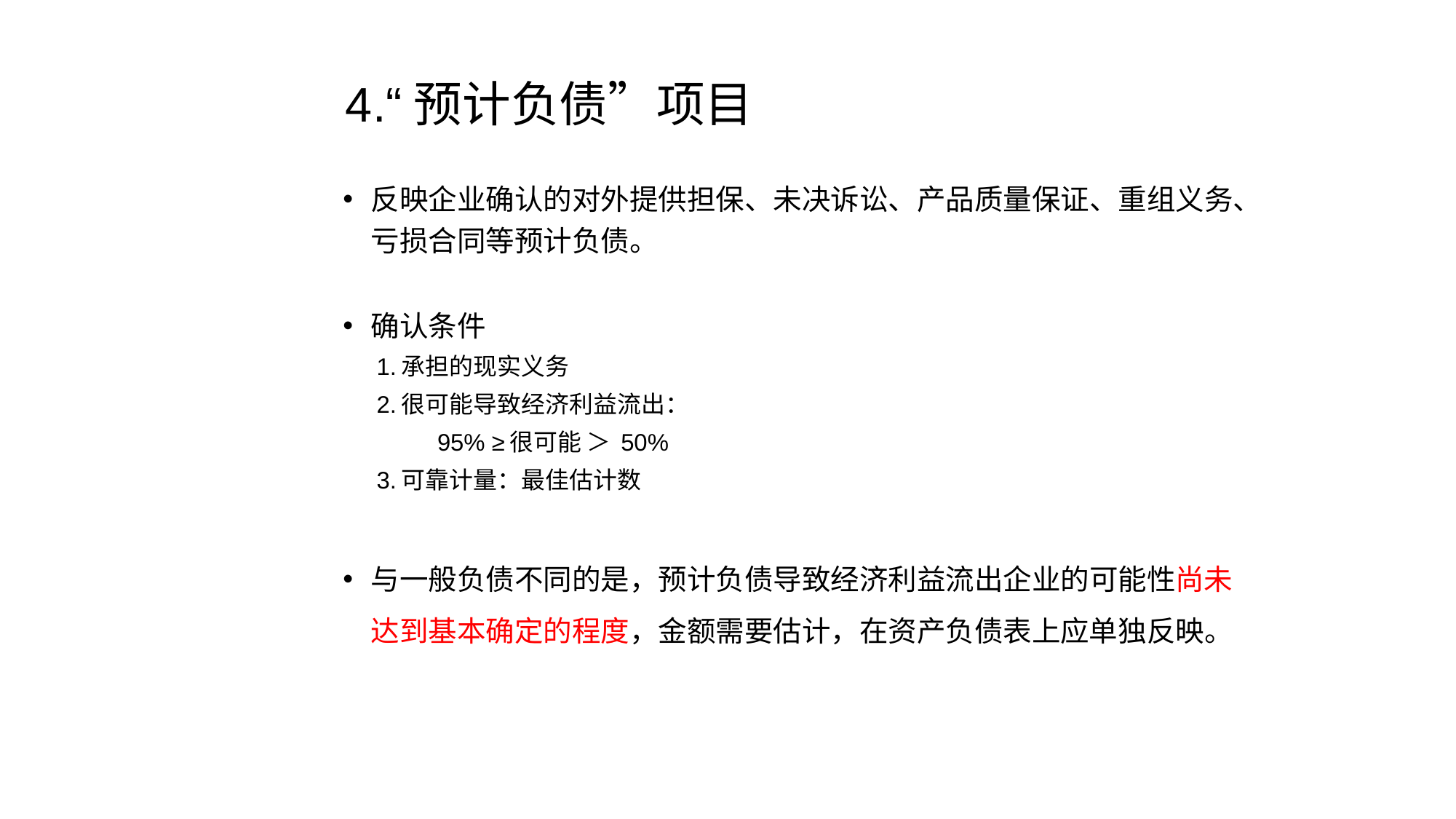

# 4.“预计负债”项目
反映企业确认的对外提供担保、未决诉讼、产品质量保证、重组义务、亏损合同等预计负债。

确认条件
     1.承担的现实义务
     2.很可能导致经济利益流出：
              95% ≥很可能 ＞ 50%
     3.可靠计量：最佳估计数

与一般负债不同的是，预计负债导致经济利益流出企业的可能性尚未达到基本确定的程度，金额需要估计，在资产负债表上应单独反映。